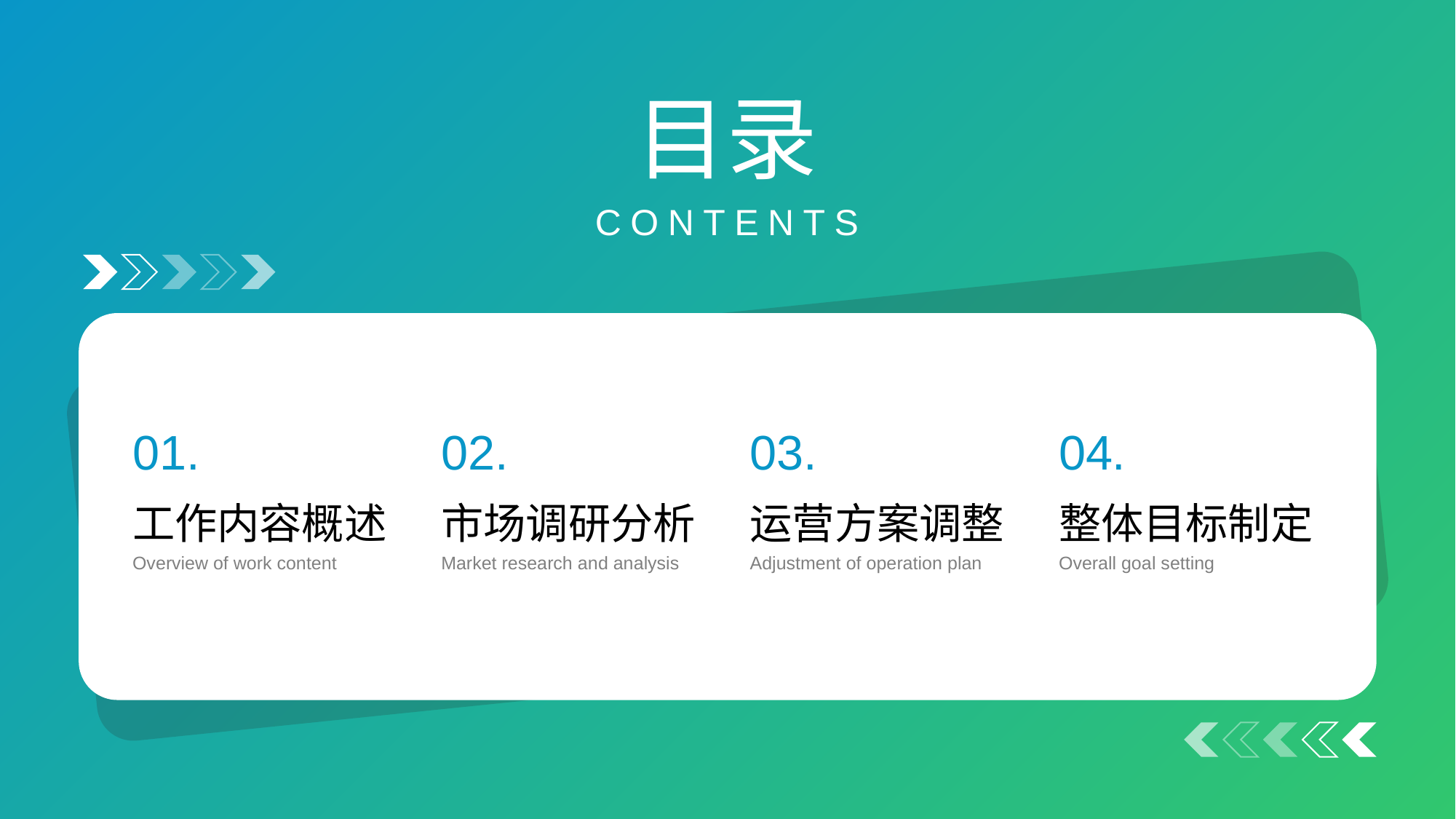

目录
CONTENTS

01.
02.
03.
04.
工作内容概述
市场调研分析
运营方案调整
整体目标制定
Overview of work content
Market research and analysis
Adjustment of operation plan
Overall goal setting